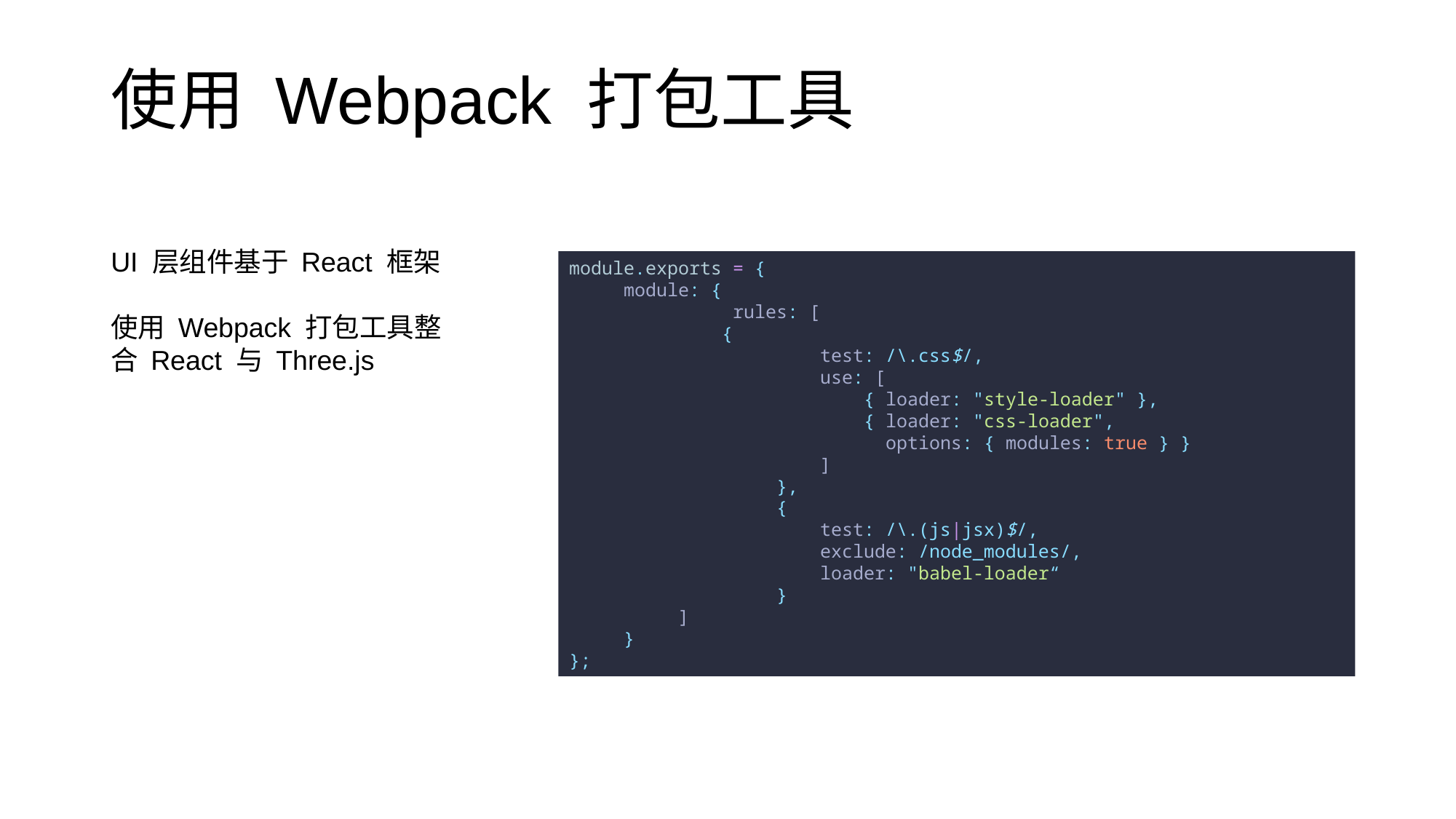

# 使用 Webpack 打包工具
UI 层组件基于 React 框架

使用 Webpack 打包工具整合 React 与 Three.js
module.exports = {
module: {
	rules: [
	    {
	        test: /\.css$/,
	        use: [
	            { loader: "style-loader" },
	            { loader: "css-loader",
	              options: { modules: true } }
	        ]
	    },
	    {
	        test: /\.(js|jsx)$/,
	        exclude: /node_modules/,
	        loader: "babel-loader“
	    }
]
}
};